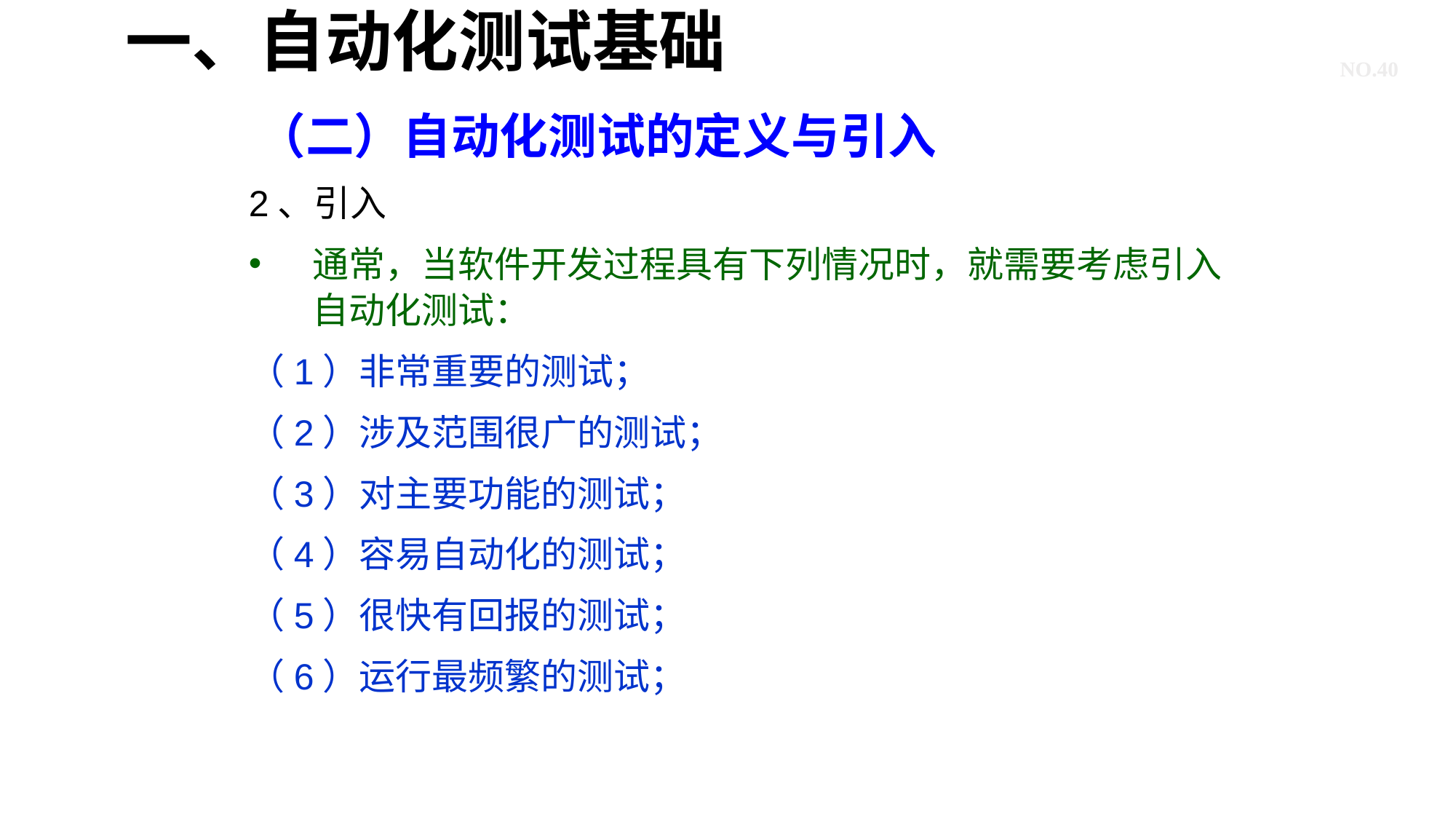

# 一、自动化测试基础
NO.40
（二）自动化测试的定义与引入
2、引入
通常，当软件开发过程具有下列情况时，就需要考虑引入自动化测试：
（1）非常重要的测试；
（2）涉及范围很广的测试；
（3）对主要功能的测试；
（4）容易自动化的测试；
（5）很快有回报的测试；
（6）运行最频繁的测试；